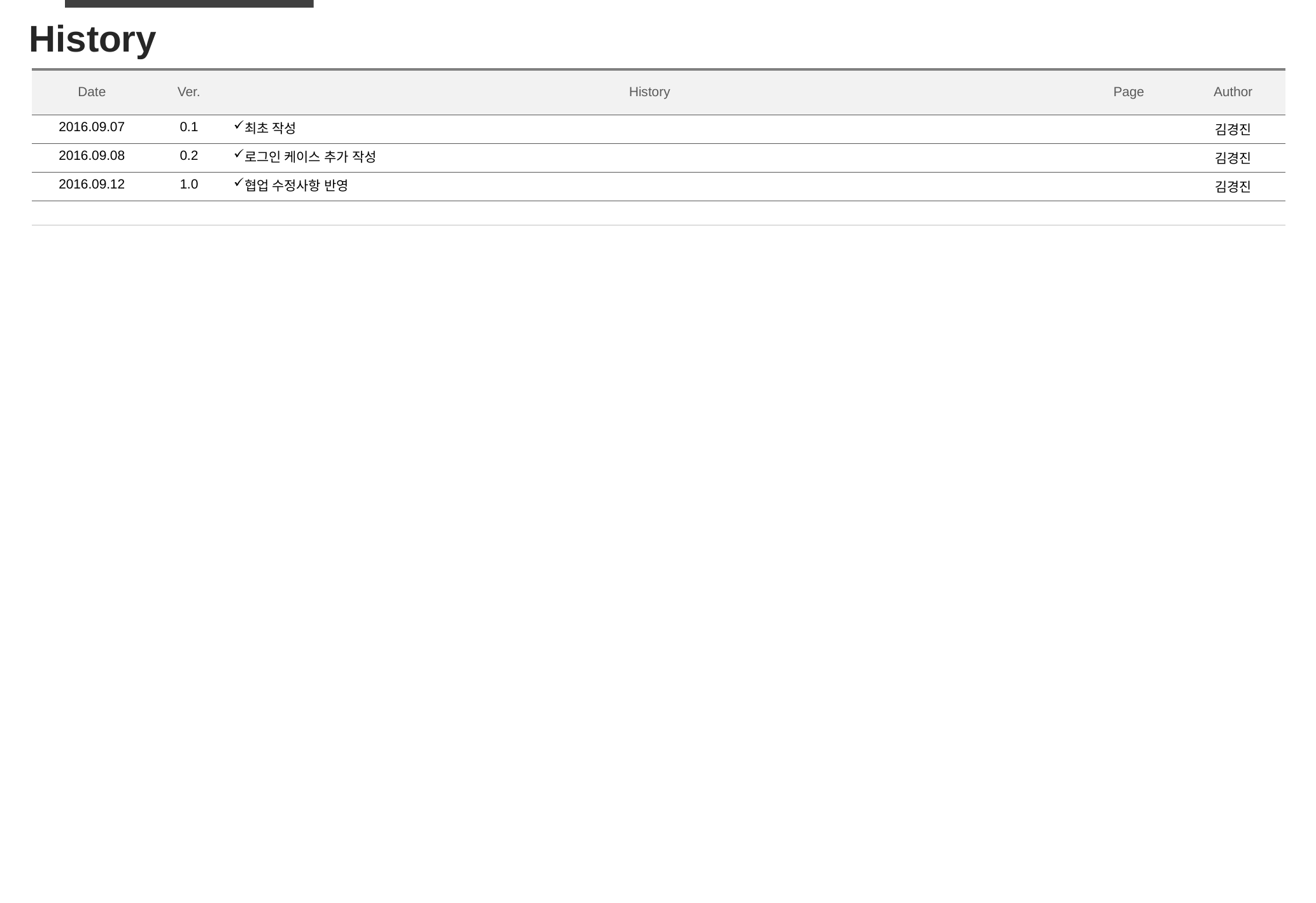

# History
| Date | Ver. | History | Page | Author |
| --- | --- | --- | --- | --- |
| 2016.09.07 | 0.1 | 최초 작성 |  | 김경진 |
| 2016.09.08 | 0.2 | 로그인 케이스 추가 작성 |  | 김경진 |
| 2016.09.12 | 1.0 | 협업 수정사항 반영 |  | 김경진 |
|  |  |  |  |  |